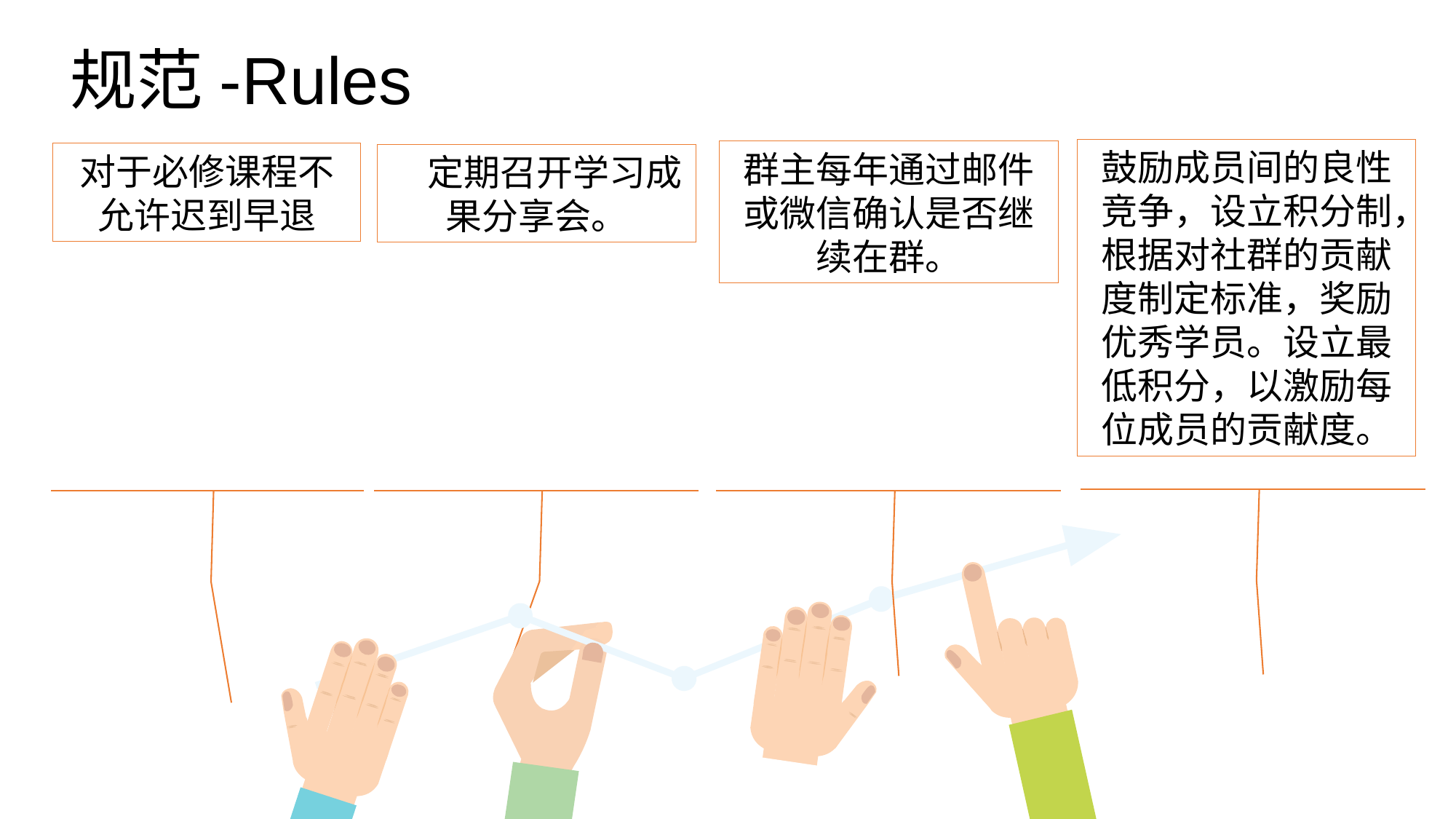

# 规范-Rules
鼓励成员间的良性竞争，设立积分制，根据对社群的贡献度制定标准，奖励优秀学员。设立最低积分，以激励每位成员的贡献度。

群主每年通过邮件或微信确认是否继续在群。

对于必修课程不允许迟到早退

请定期召开学习成果分享会。